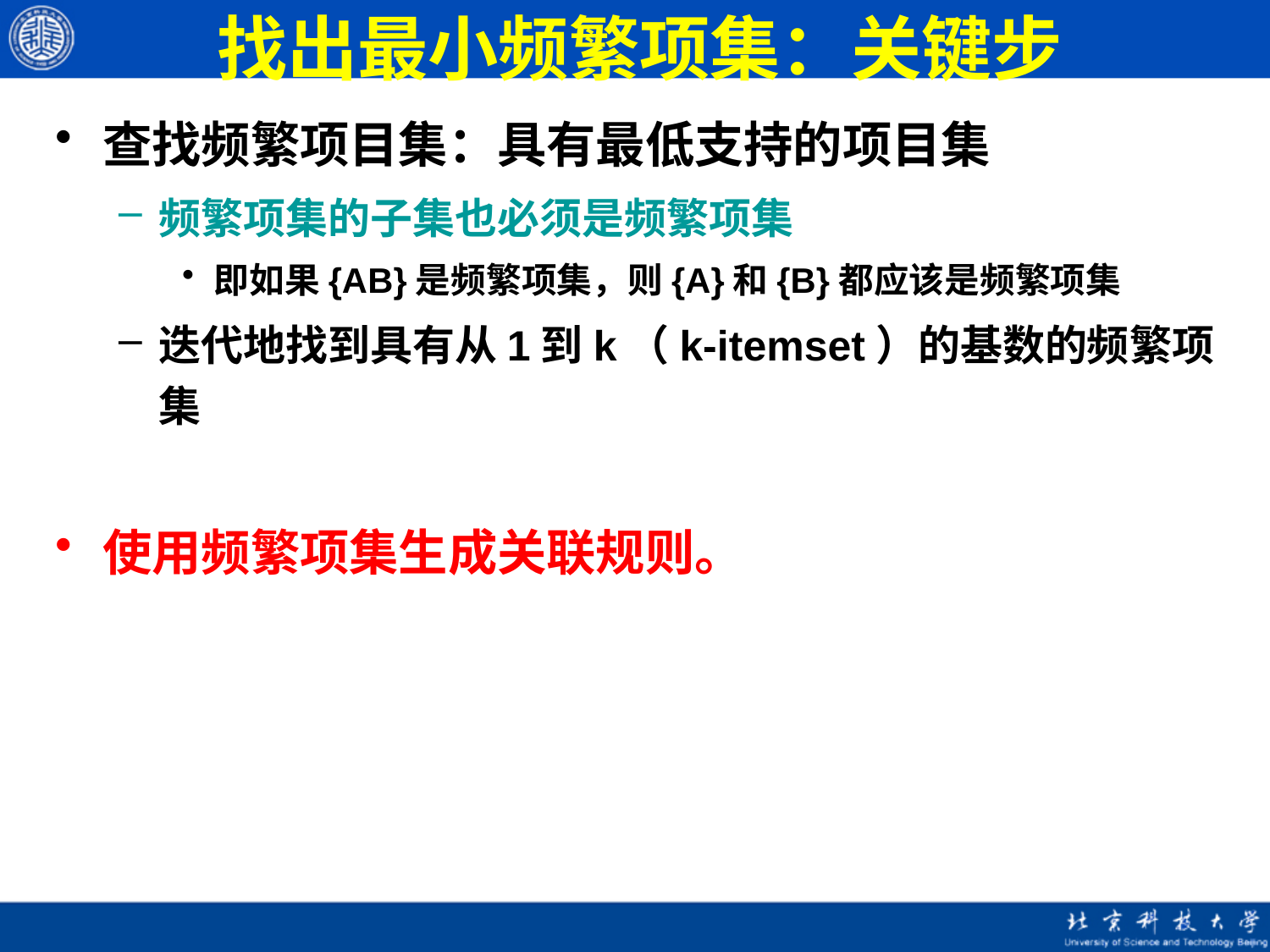

# 找出最小频繁项集：关键步
查找频繁项目集：具有最低支持的项目集
频繁项集的子集也必须是频繁项集
即如果{AB}是频繁项集，则{A}和{B}都应该是频繁项集
迭代地找到具有从1到k（k-itemset）的基数的频繁项集

使用频繁项集生成关联规则。